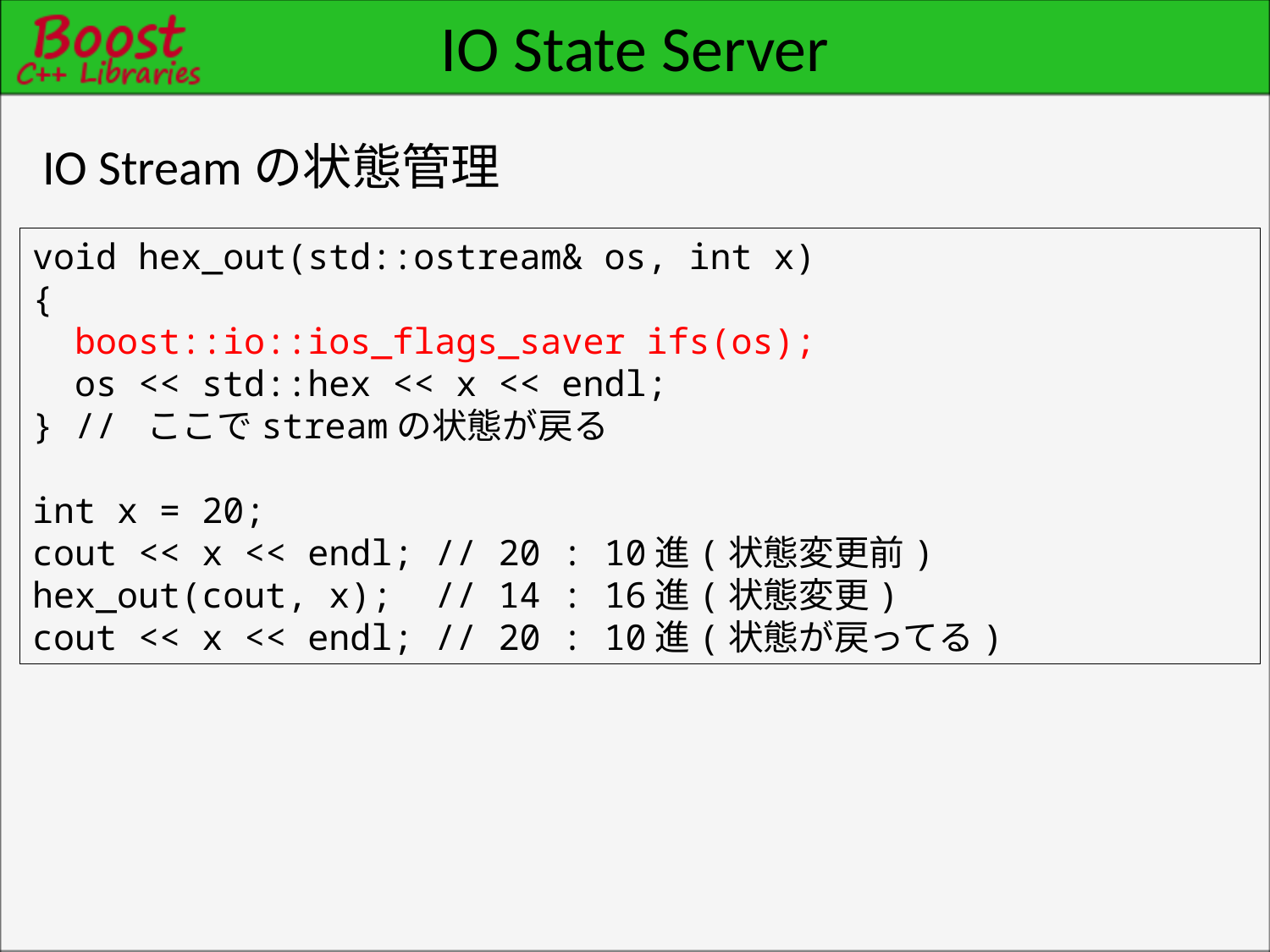

# IO State Server
IO Streamの状態管理
void hex_out(std::ostream& os, int x)
{
  boost::io::ios_flags_saver ifs(os);
  os << std::hex << x << endl;
} // ここでstreamの状態が戻る

int x = 20;
cout << x << endl; // 20 : 10進(状態変更前)
hex_out(cout, x);  // 14 : 16進(状態変更)
cout << x << endl; // 20 : 10進(状態が戻ってる)